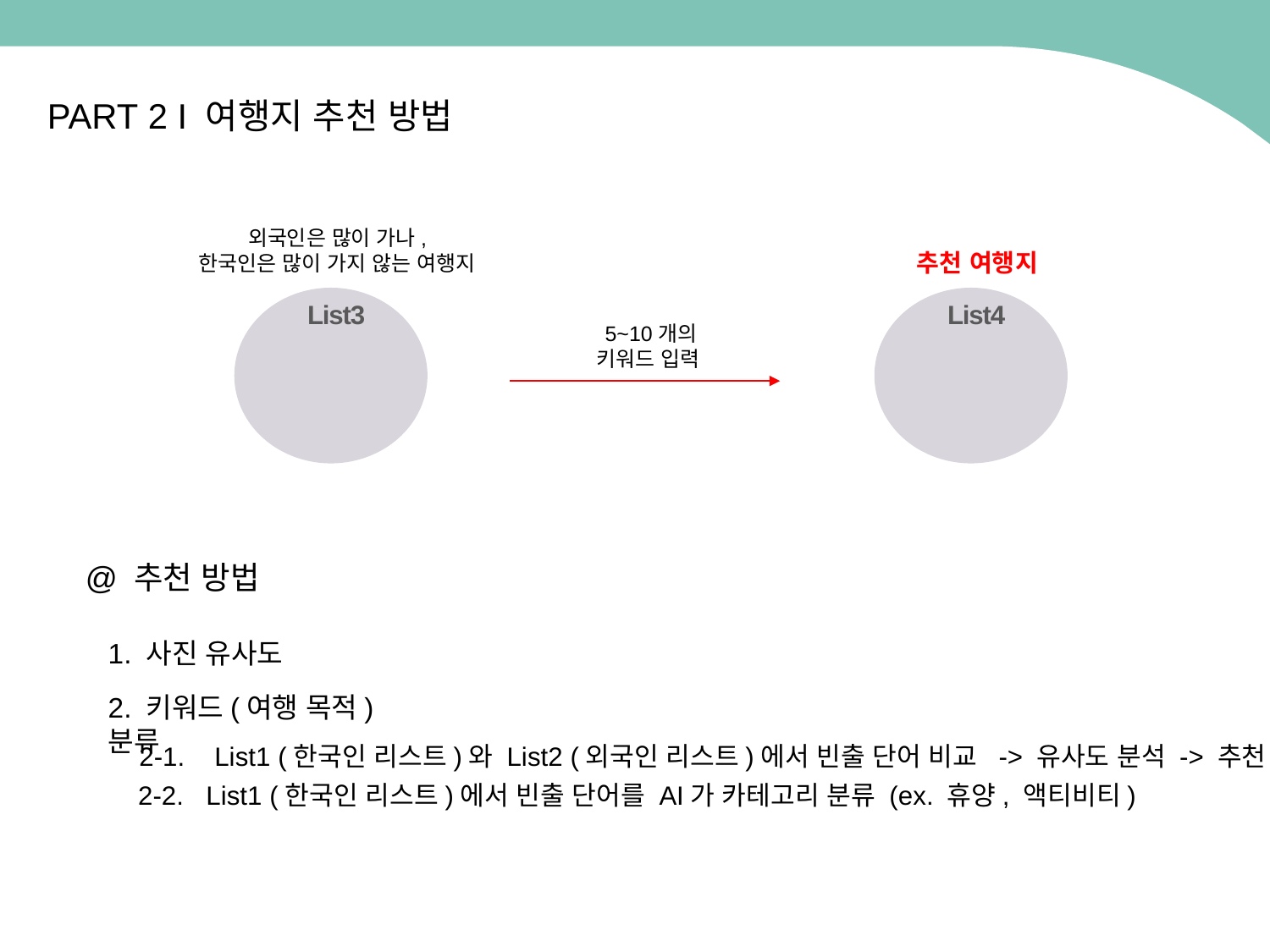

PART 2 I 여행지 추천 방법
외국인은 많이 가나,
한국인은 많이 가지 않는 여행지
추천 여행지

List4
List3
5~10개의
키워드 입력

@ 추천 방법
1. 사진 유사도
2. 키워드(여행 목적) 분류
2-1.    List1 (한국인 리스트)와 List2 (외국인 리스트)에서 빈출 단어 비교  -> 유사도 분석 -> 추천
2-2.   List1 (한국인 리스트)에서 빈출 단어를 AI가 카테고리 분류 (ex. 휴양, 액티비티)